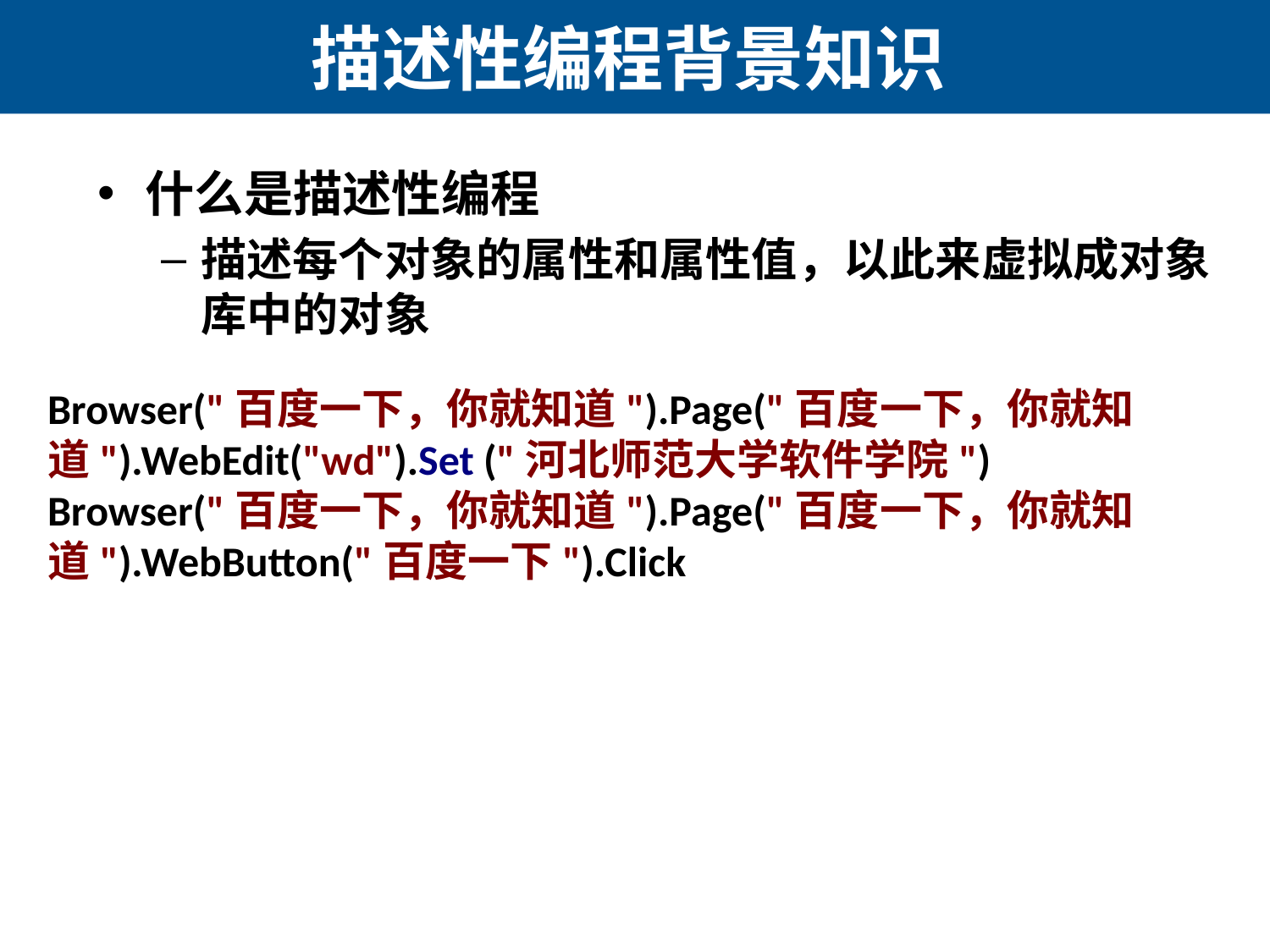

# 描述性编程背景知识
什么是描述性编程
描述每个对象的属性和属性值，以此来虚拟成对象库中的对象
Browser("百度一下，你就知道").Page("百度一下，你就知道").WebEdit("wd").Set ("河北师范大学软件学院")
Browser("百度一下，你就知道").Page("百度一下，你就知道").WebButton("百度一下").Click